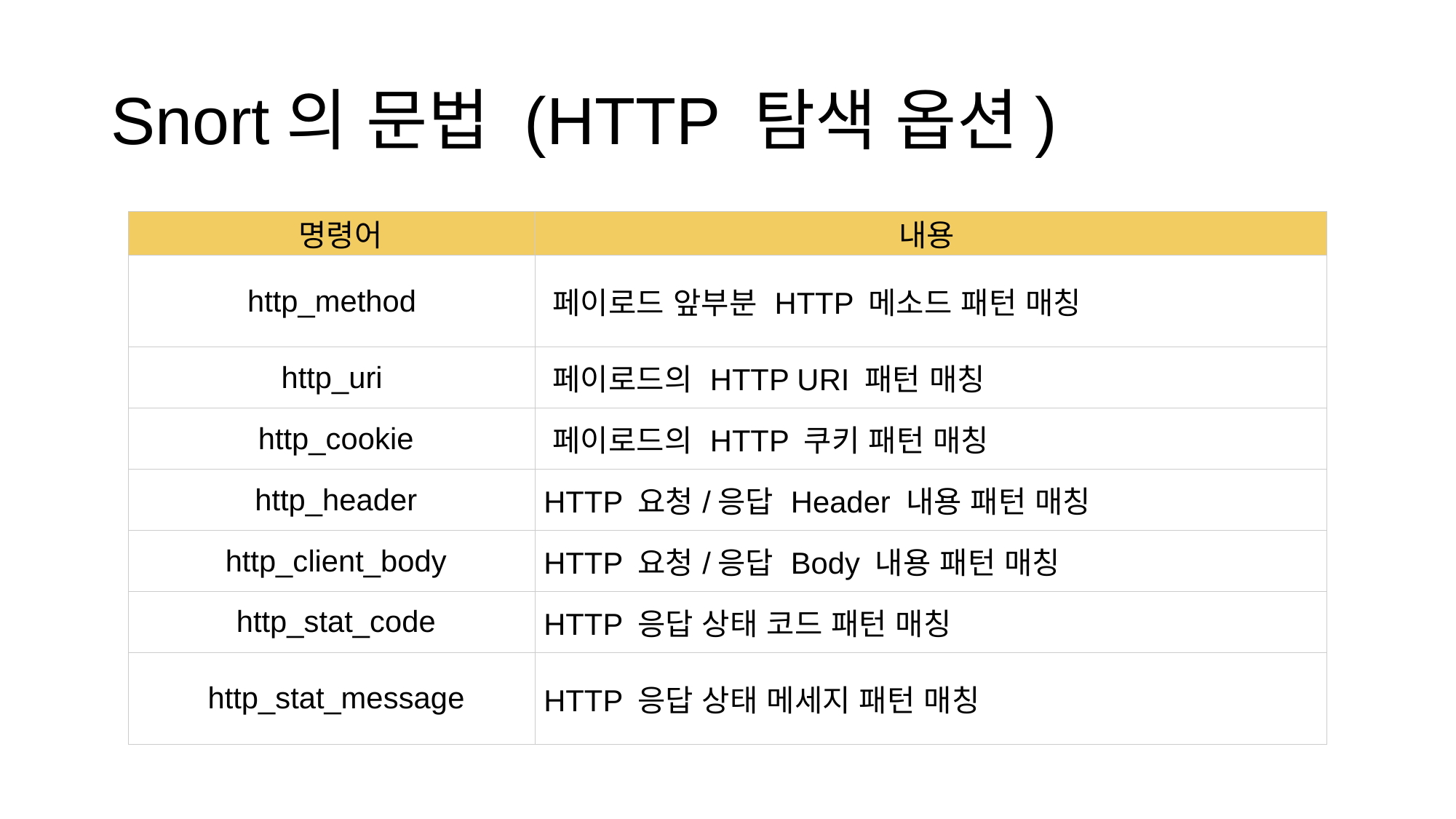

# Snort의 문법 (HTTP 탐색 옵션)
| 명령어 | 내용 |
| --- | --- |
| http\_method | 페이로드 앞부분 HTTP 메소드 패턴 매칭 |
| http\_uri | 페이로드의 HTTP URI 패턴 매칭 |
| http\_cookie | 페이로드의 HTTP 쿠키 패턴 매칭 |
| http\_header | HTTP 요청/응답 Header 내용 패턴 매칭 |
| http\_client\_body | HTTP 요청/응답 Body 내용 패턴 매칭 |
| http\_stat\_code | HTTP 응답 상태 코드 패턴 매칭 |
| http\_stat\_message | HTTP 응답 상태 메세지 패턴 매칭 |